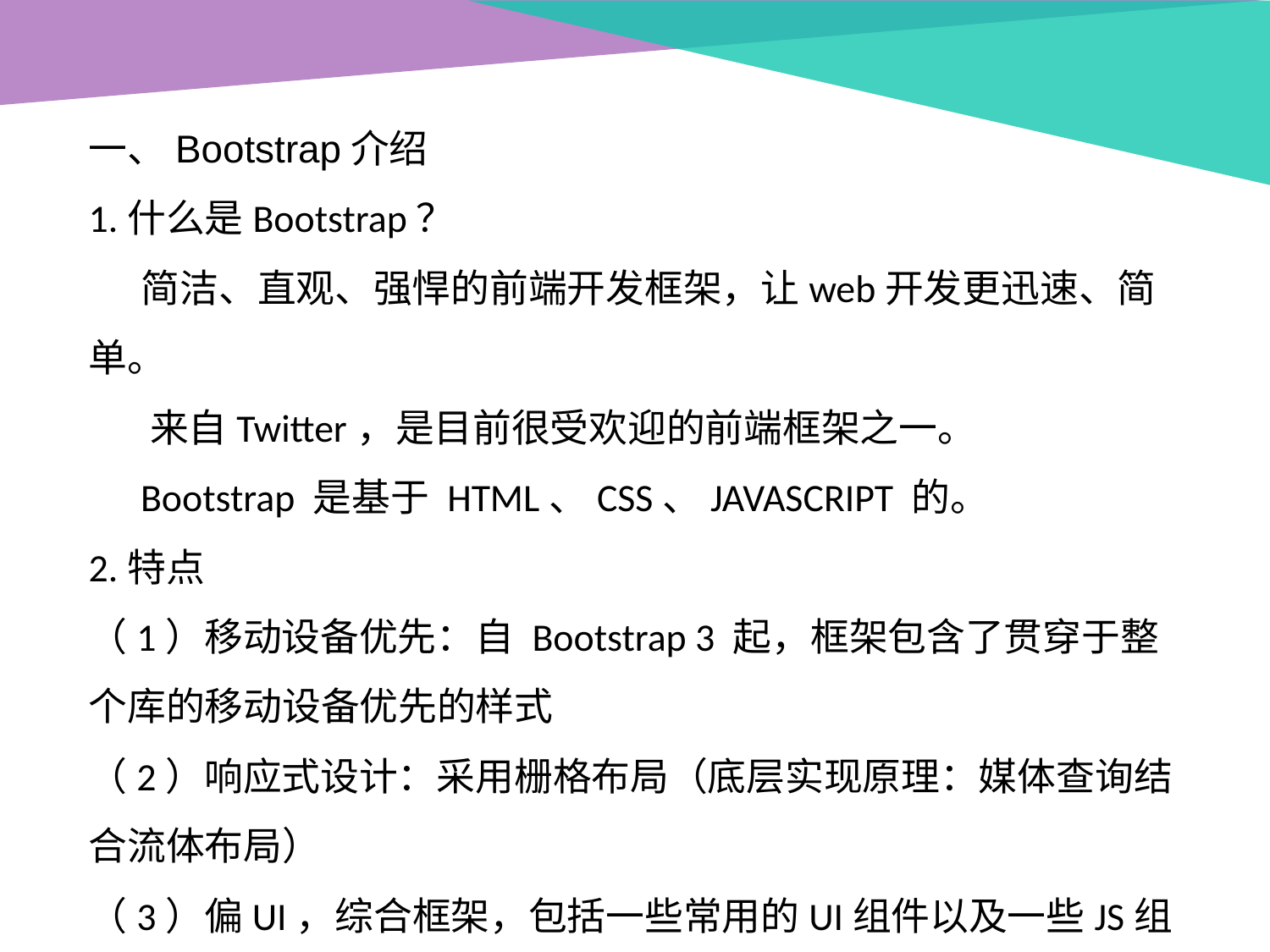

一、Bootstrap介绍
1.什么是Bootstrap？
     简洁、直观、强悍的前端开发框架，让web开发更迅速、简单。
      来自Twitter，是目前很受欢迎的前端框架之一。
      Bootstrap 是基于 HTML、CSS、JAVASCRIPT 的。
2.特点
（1）移动设备优先：自 Bootstrap 3 起，框架包含了贯穿于整个库的移动设备优先的样式
（2）响应式设计：采用栅格布局（底层实现原理：媒体查询结合流体布局）
（3）偏UI，综合框架，包括一些常用的UI组件以及一些JS组件